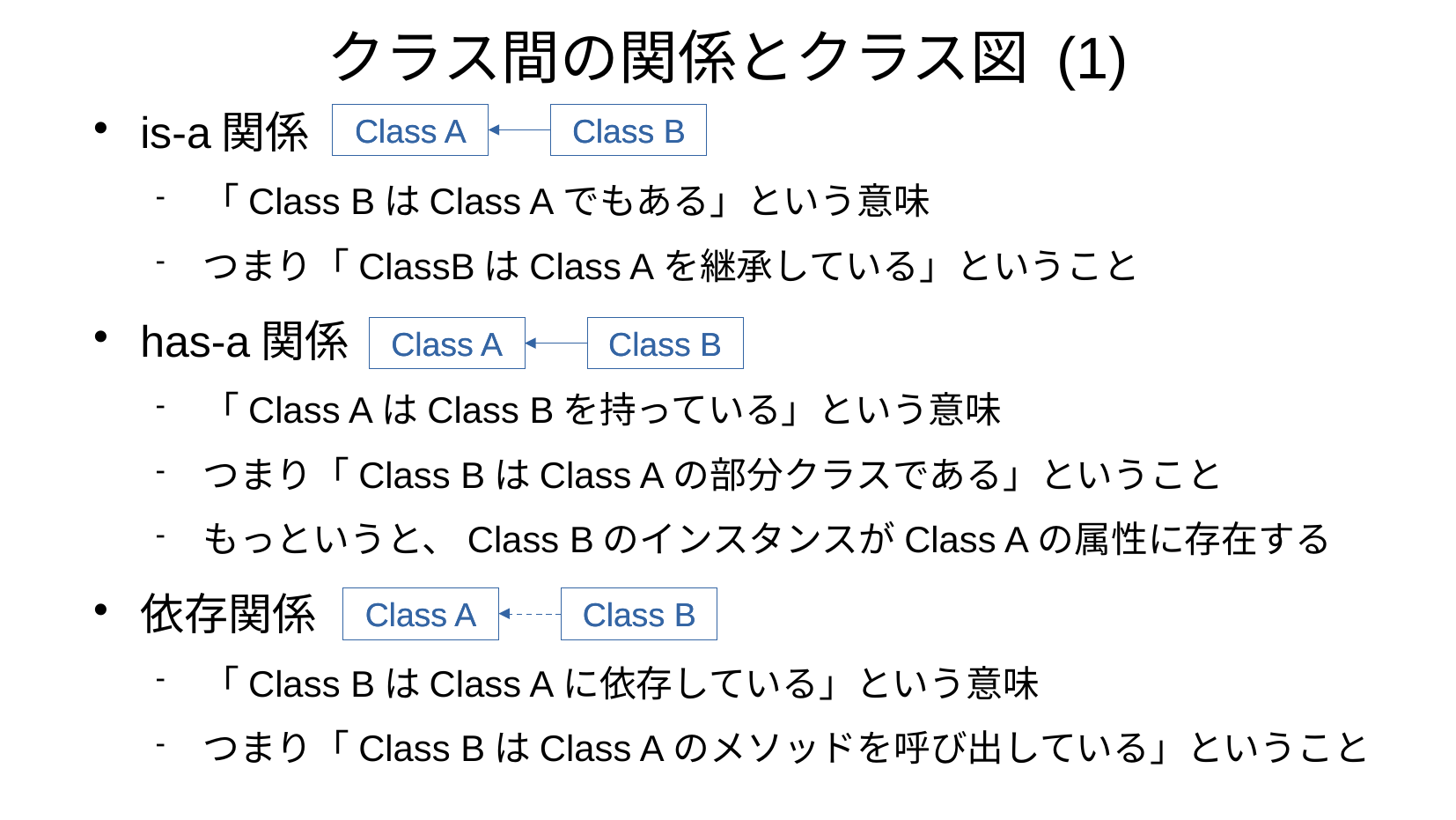

# クラス間の関係とクラス図 (1)
is-a関係
「Class BはClass Aでもある」という意味
つまり「ClassBはClass Aを継承している」ということ
has-a関係
「Class AはClass Bを持っている」という意味
つまり「Class BはClass Aの部分クラスである」ということ
もっというと、Class BのインスタンスがClass Aの属性に存在する
依存関係
「Class BはClass Aに依存している」という意味
つまり「Class BはClass Aのメソッドを呼び出している」ということ
Class A
Class A
Class B
Class B
Class A
Class A
Class B
Class B
Class A
Class A
Class B
Class B